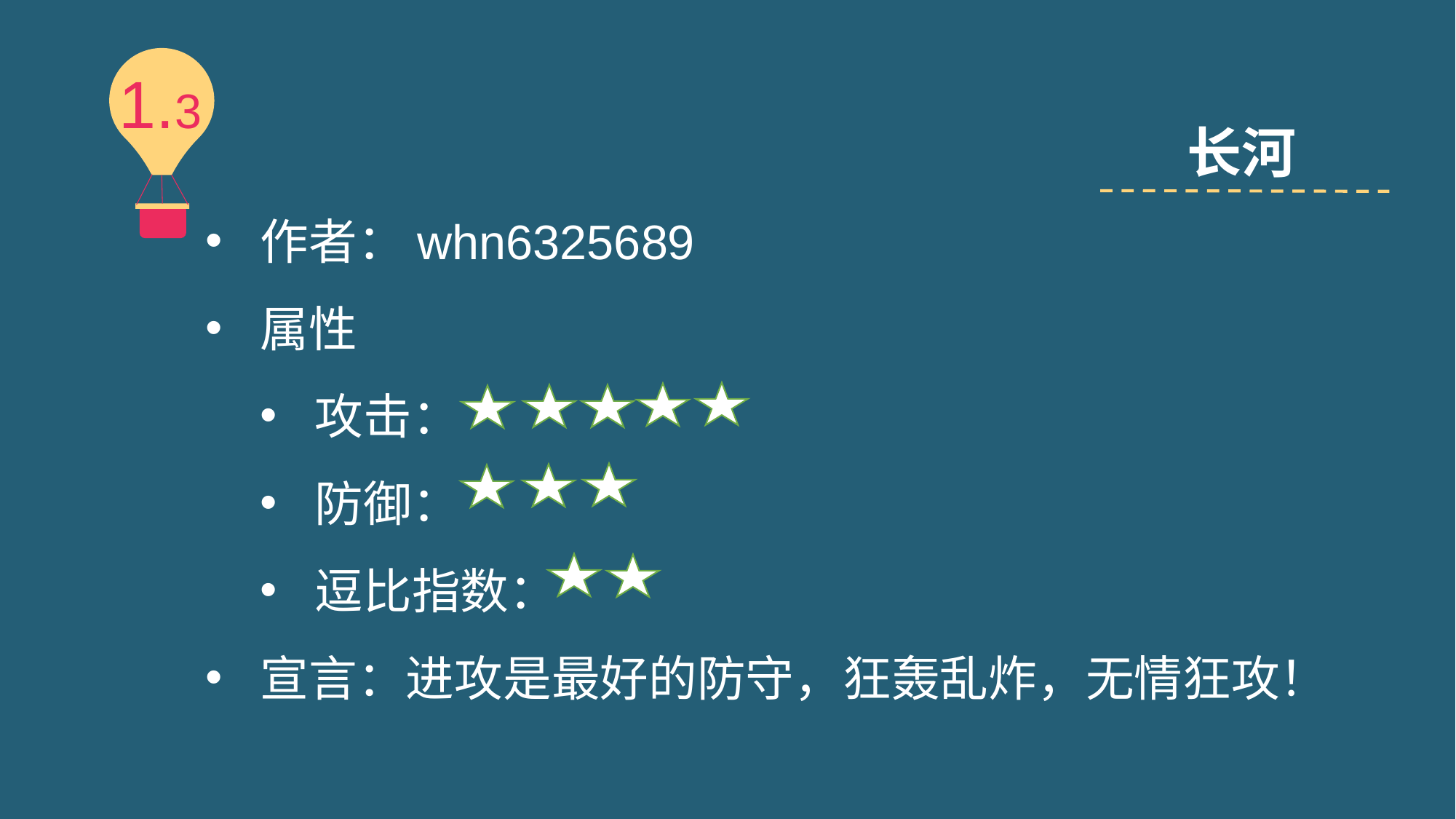

1.3
长河
作者：whn6325689
属性
攻击：
防御：
逗比指数：
宣言：进攻是最好的防守，狂轰乱炸，无情狂攻！